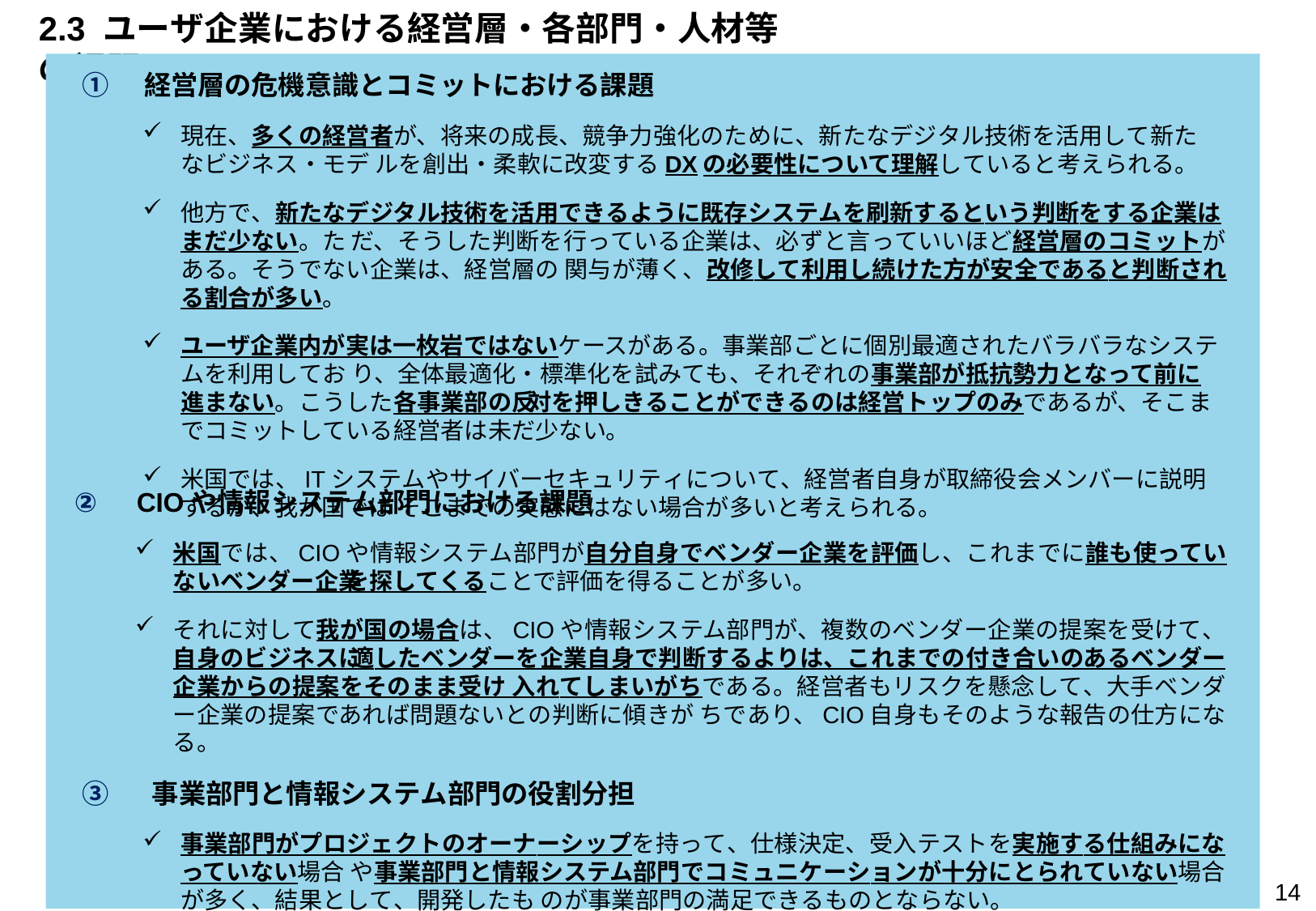

# 2.3 ユーザ企業における経営層・各部門・人材等の課題

①	経営層の危機意識とコミットにおける課題
現在、多くの経営者が、将来の成長、競争力強化のために、新たなデジタル技術を活用して新たなビジネス・モデ ルを創出・柔軟に改変するDXの必要性について理解していると考えられる。
他方で、新たなデジタル技術を活用できるように既存システムを刷新するという判断をする企業はまだ少ない。た だ、そうした判断を行っている企業は、必ずと言っていいほど経営層のコミットがある。そうでない企業は、経営層の 関与が薄く、改修して利用し続けた方が安全であると判断される割合が多い。
ユーザ企業内が実は一枚岩ではないケースがある。事業部ごとに個別最適されたバラバラなシステムを利用してお り、全体最適化・標準化を試みても、それぞれの事業部が抵抗勢力となって前に進まない。こうした各事業部の反 対を押しきることができるのは経営トップのみであるが、そこまでコミットしている経営者は未だ少ない。
米国では、ITシステムやサイバーセキュリティについて、経営者自身が取締役会メンバーに説明するが、我が国では そこまでの実態にはない場合が多いと考えられる。
②	CIOや情報システム部門における課題
米国では、CIOや情報システム部門が自分自身でベンダー企業を評価し、これまでに誰も使っていないベンダー企業 を探してくることで評価を得ることが多い。
それに対して我が国の場合は、CIOや情報システム部門が、複数のベンダー企業の提案を受けて、自身のビジネスに 適したベンダーを企業自身で判断するよりは、これまでの付き合いのあるベンダー企業からの提案をそのまま受け 入れてしまいがちである。経営者もリスクを懸念して、大手ベンダー企業の提案であれば問題ないとの判断に傾きが ちであり、CIO自身もそのような報告の仕方になる。
③	事業部門と情報システム部門の役割分担
事業部門がプロジェクトのオーナーシップを持って、仕様決定、受入テストを実施する仕組みになっていない場合 や事業部門と情報システム部門でコミュニケーションが十分にとられていない場合が多く、結果として、開発したも のが事業部門の満足できるものとならない。
14